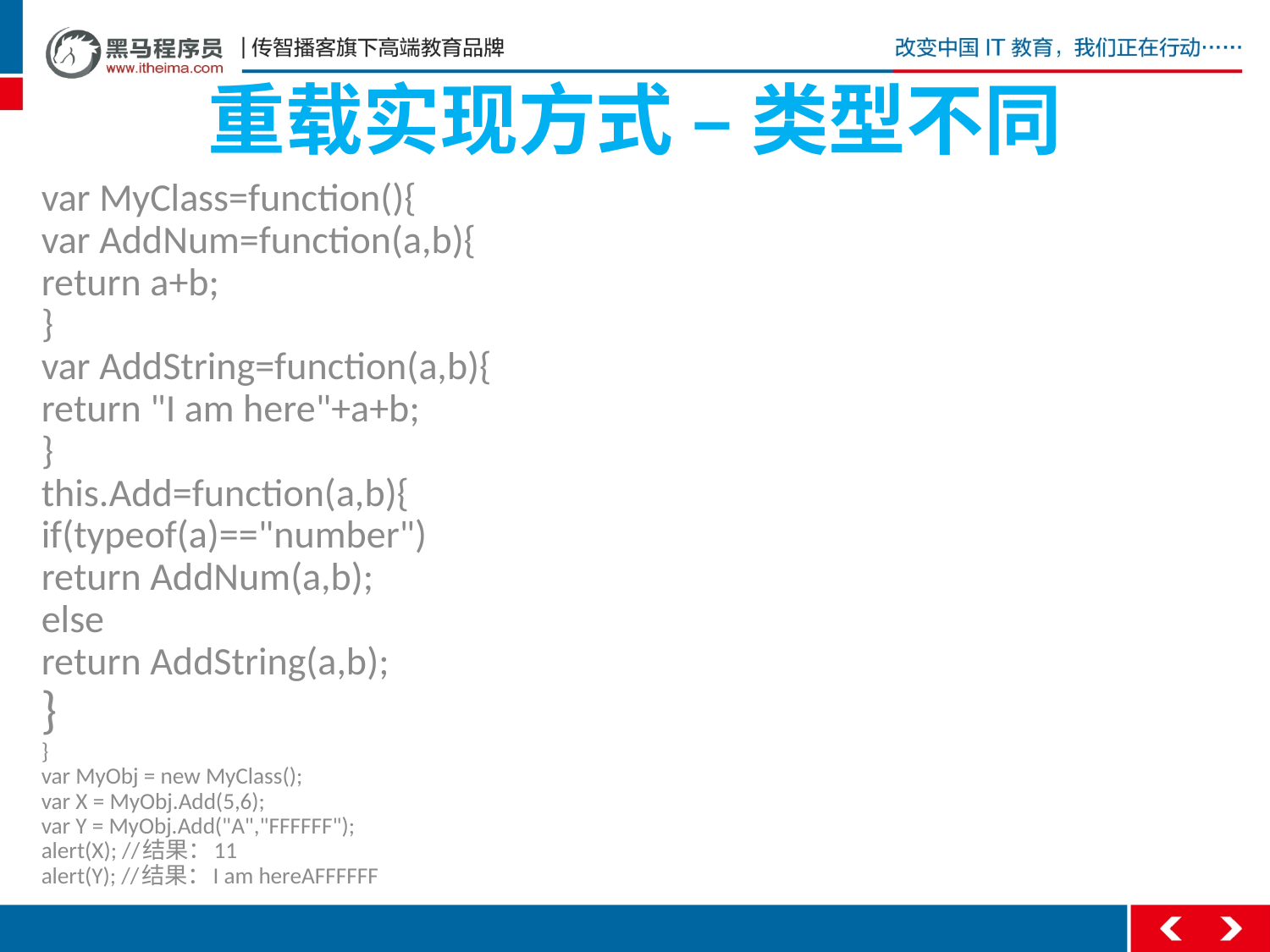

# 重载实现方式 – 类型不同
var MyClass=function(){
var AddNum=function(a,b){
return a+b;
}
var AddString=function(a,b){
return "I am here"+a+b;
}
this.Add=function(a,b){
if(typeof(a)=="number")
return AddNum(a,b);
else
return AddString(a,b);
}
}
var MyObj = new MyClass();
var X = MyObj.Add(5,6);
var Y = MyObj.Add("A","FFFFFF");
alert(X); //结果：11
alert(Y); //结果：I am hereAFFFFFF